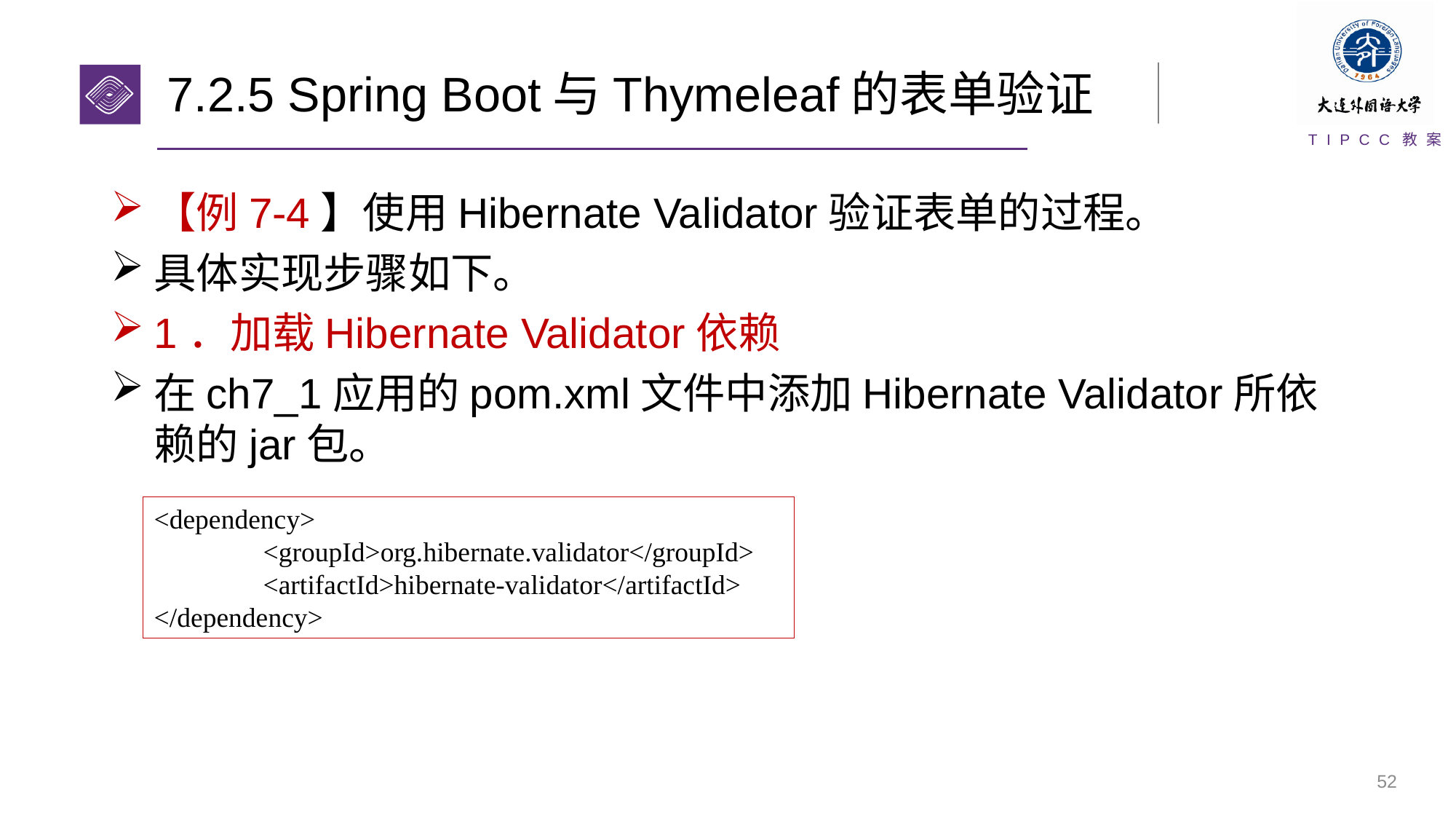

# 7.2.5 Spring Boot与Thymeleaf的表单验证
【例7-4】使用Hibernate Validator验证表单的过程。
具体实现步骤如下。
1．加载Hibernate Validator依赖
在ch7_1应用的pom.xml文件中添加Hibernate Validator所依赖的jar包。

<dependency>
	<groupId>org.hibernate.validator</groupId>
	<artifactId>hibernate-validator</artifactId>
</dependency>
52